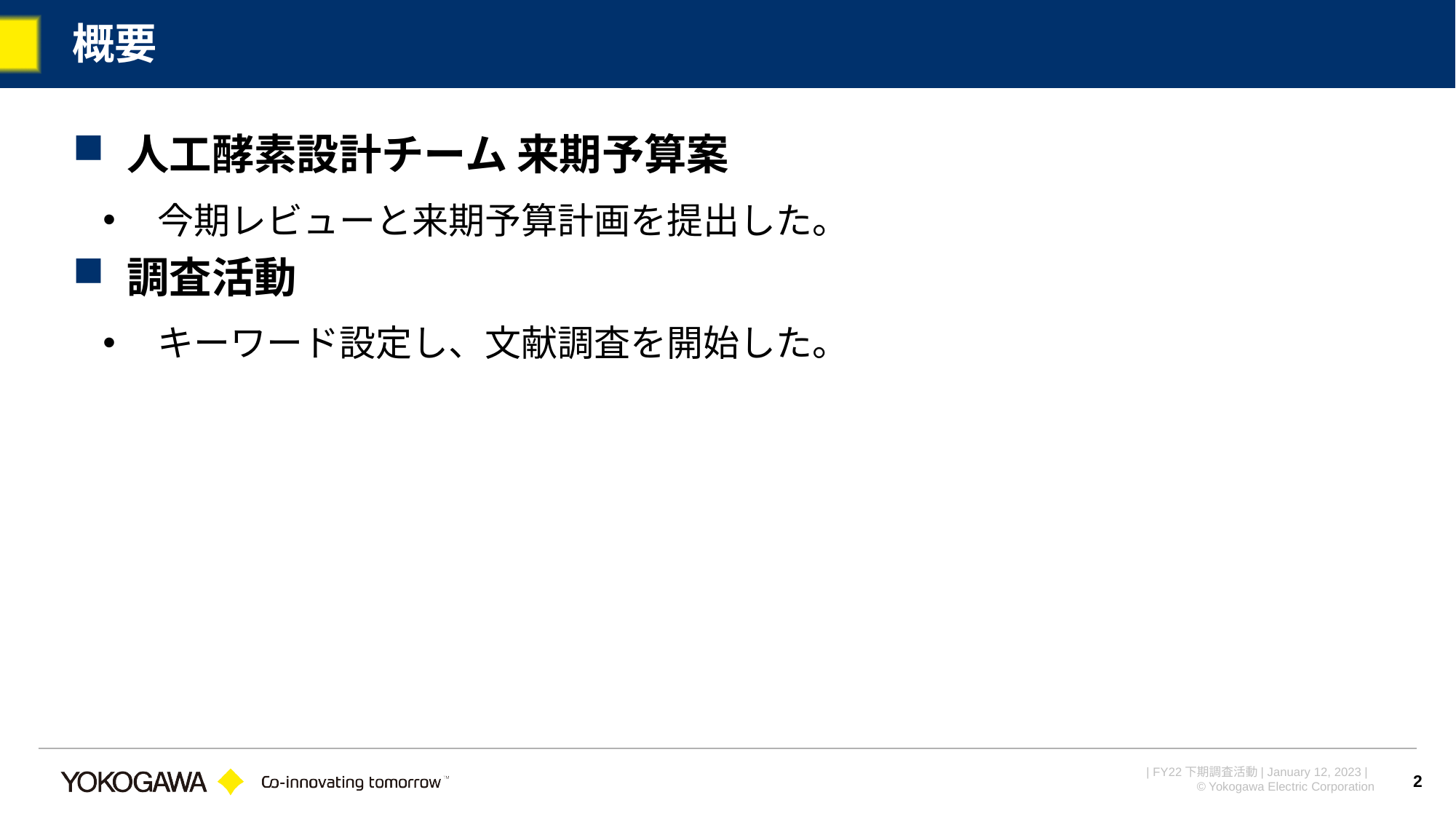

# 概要
人工酵素設計チーム 来期予算案
今期レビューと来期予算計画を提出した。
調査活動
キーワード設定し、文献調査を開始した。
2